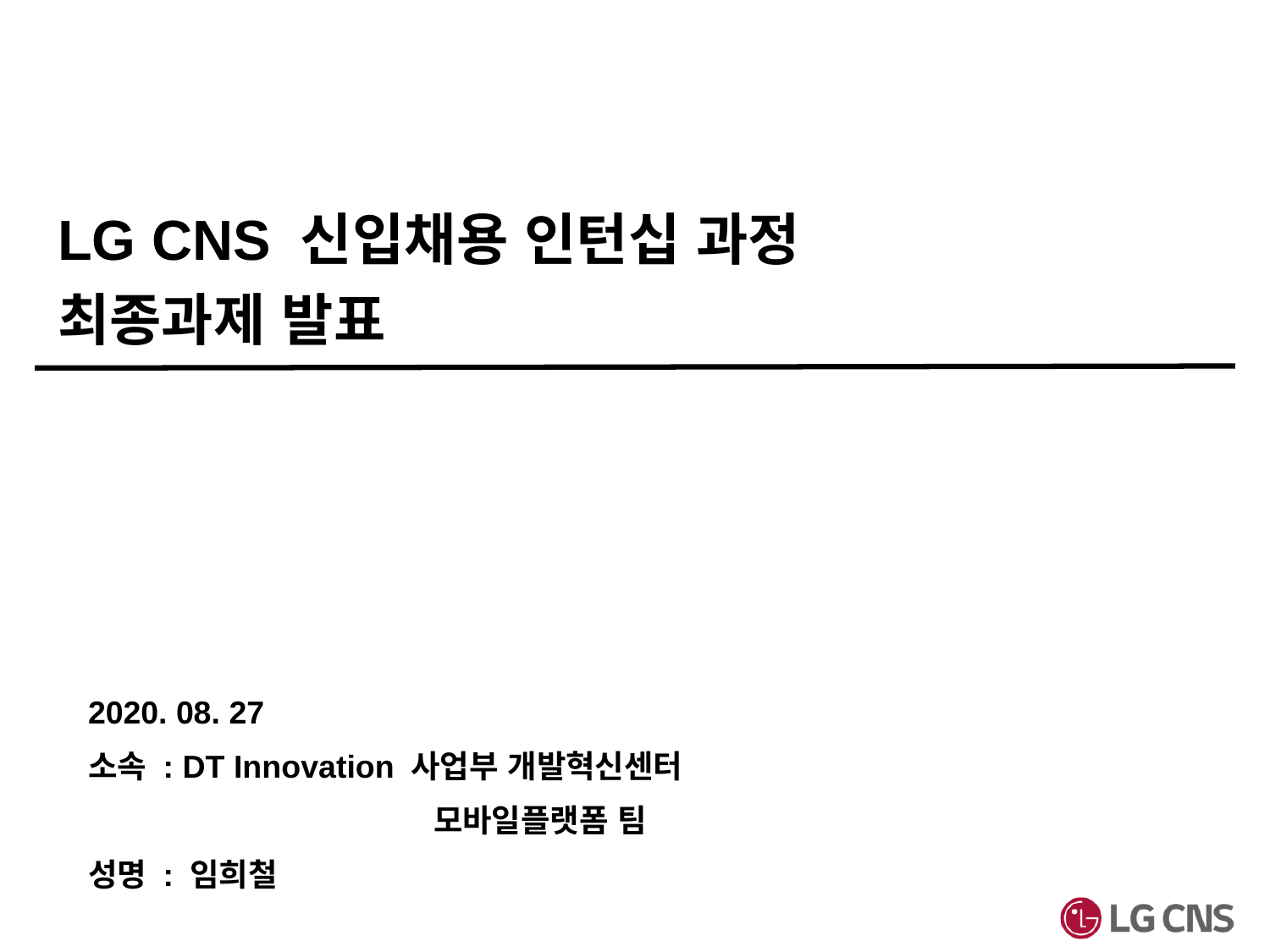

# LG CNS 신입채용 인턴십 과정 최종과제 발표
2020. 08. 27
소속 : DT Innovation 사업부 개발혁신센터
                                      모바일플랫폼 팀
성명 : 임희철